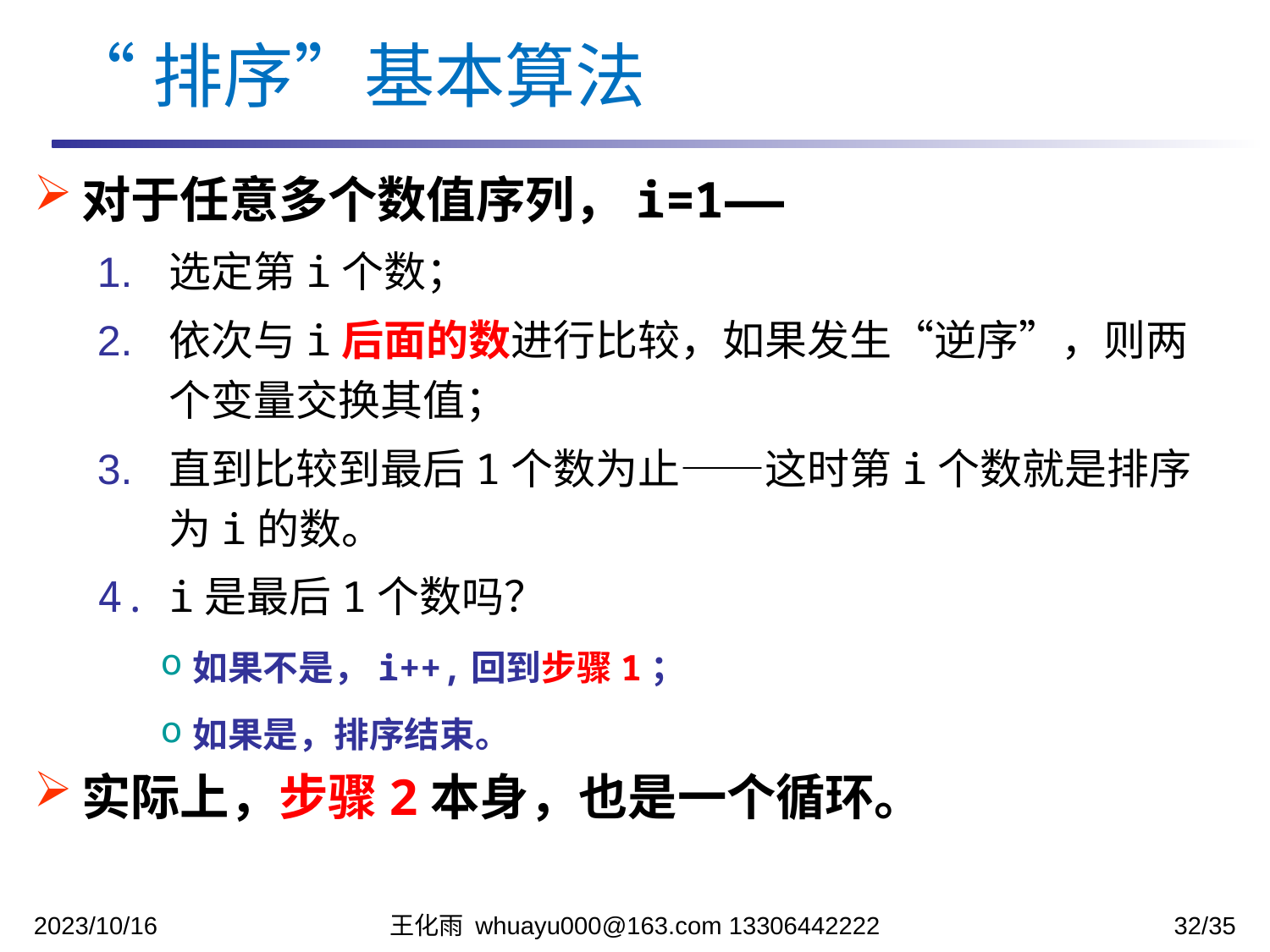

“排序”基本算法
对于任意多个数值序列，i=1——
选定第i个数；
依次与i后面的数进行比较，如果发生“逆序”，则两个变量交换其值；
直到比较到最后1个数为止——这时第i个数就是排序为i的数。
i是最后1个数吗？
如果不是，i++,回到步骤1；
如果是，排序结束。
实际上，步骤2本身，也是一个循环。
2023/10/16
王化雨 whuayu000@163.com 13306442222
32/35